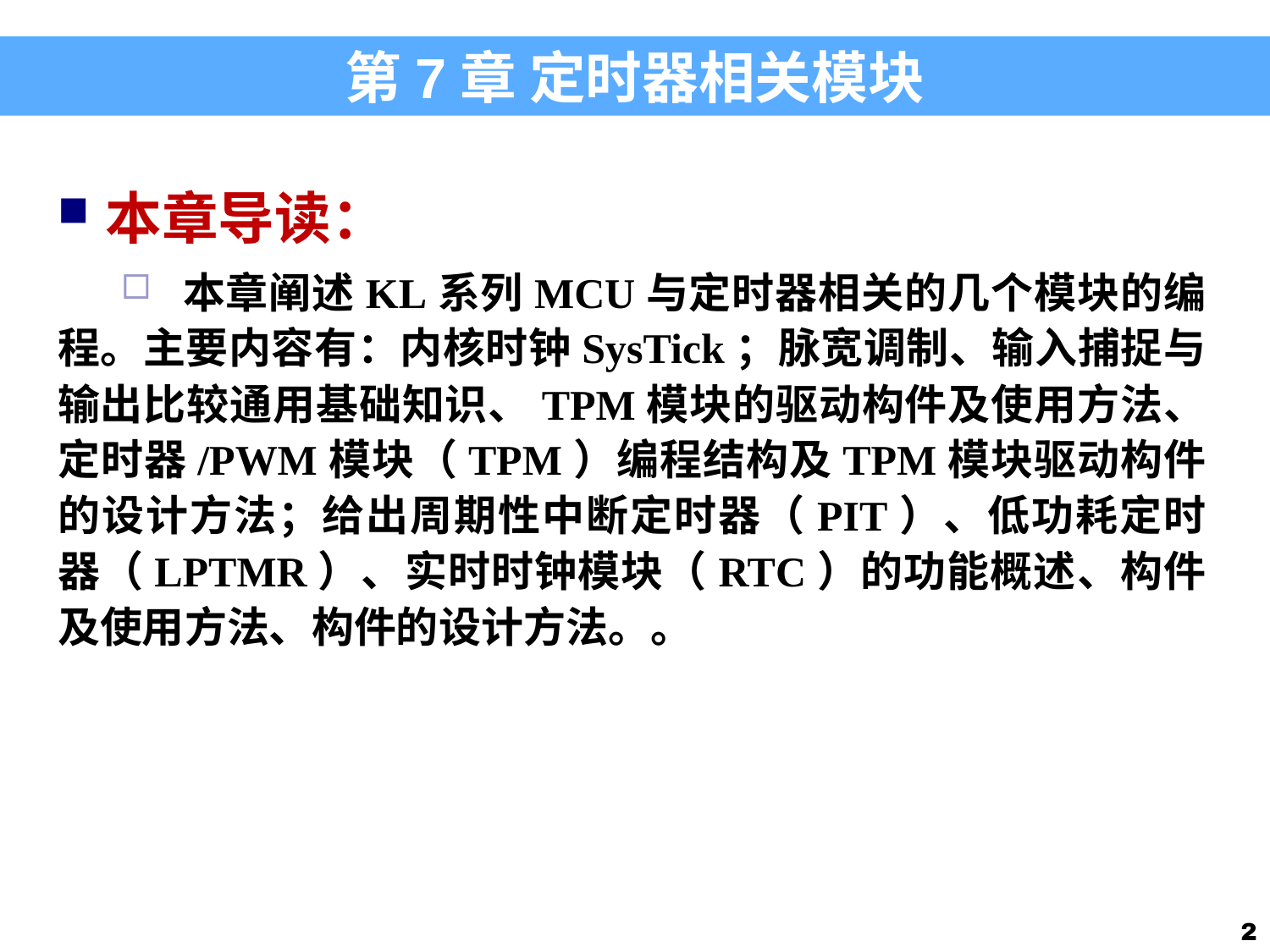

第7章 定时器相关模块
本章导读：
  本章阐述KL系列MCU与定时器相关的几个模块的编程。主要内容有：内核时钟SysTick；脉宽调制、输入捕捉与输出比较通用基础知识、TPM模块的驱动构件及使用方法、定时器/PWM模块（TPM）编程结构及TPM模块驱动构件的设计方法；给出周期性中断定时器（PIT）、低功耗定时器（LPTMR）、实时时钟模块（RTC）的功能概述、构件及使用方法、构件的设计方法。。
2